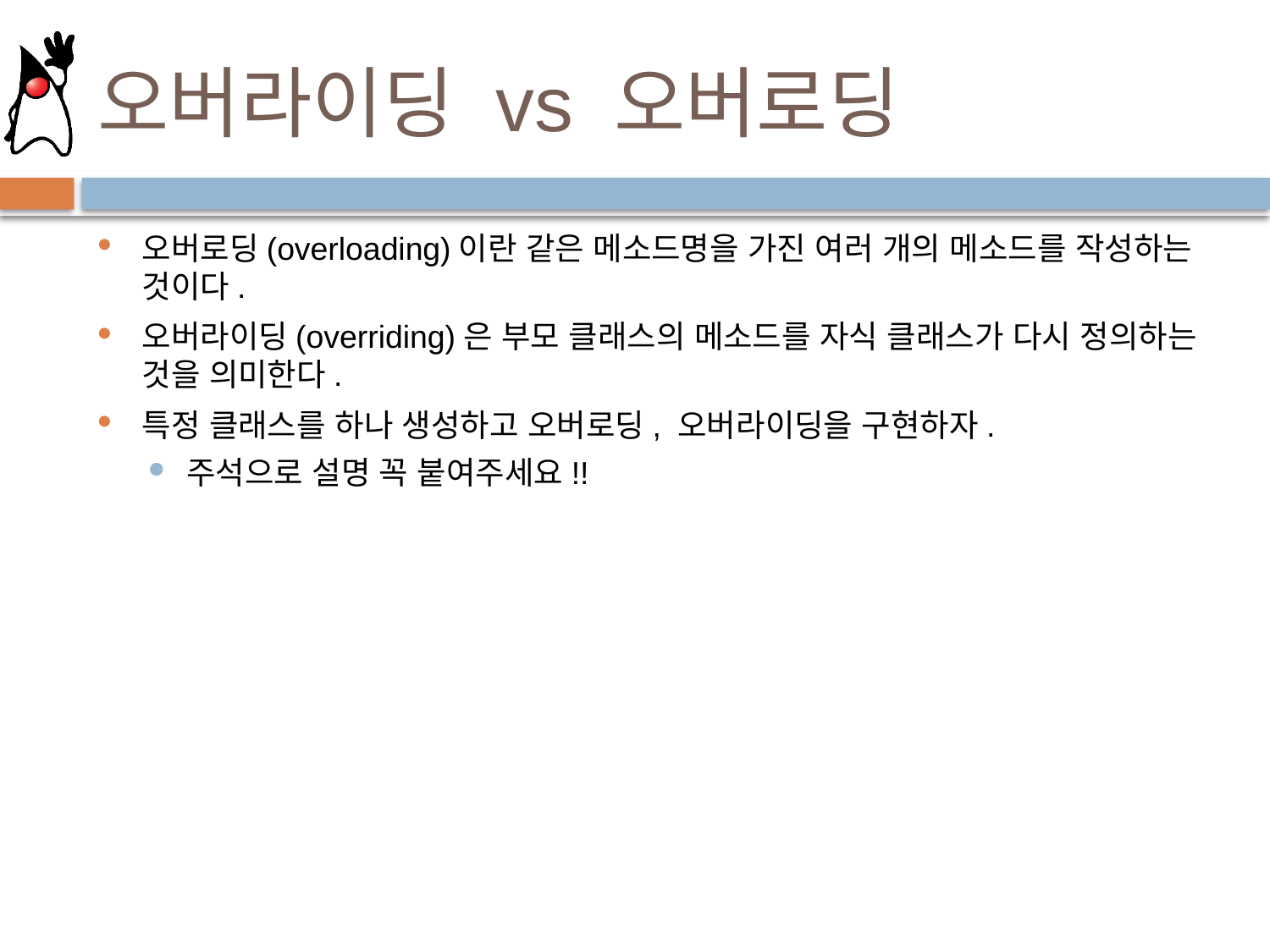

# 오버라이딩 vs 오버로딩
오버로딩(overloading)이란 같은 메소드명을 가진 여러 개의 메소드를 작성하는 것이다.
오버라이딩(overriding)은 부모 클래스의 메소드를 자식 클래스가 다시 정의하는 것을 의미한다.
특정 클래스를 하나 생성하고 오버로딩, 오버라이딩을 구현하자.
주석으로 설명 꼭 붙여주세요!!